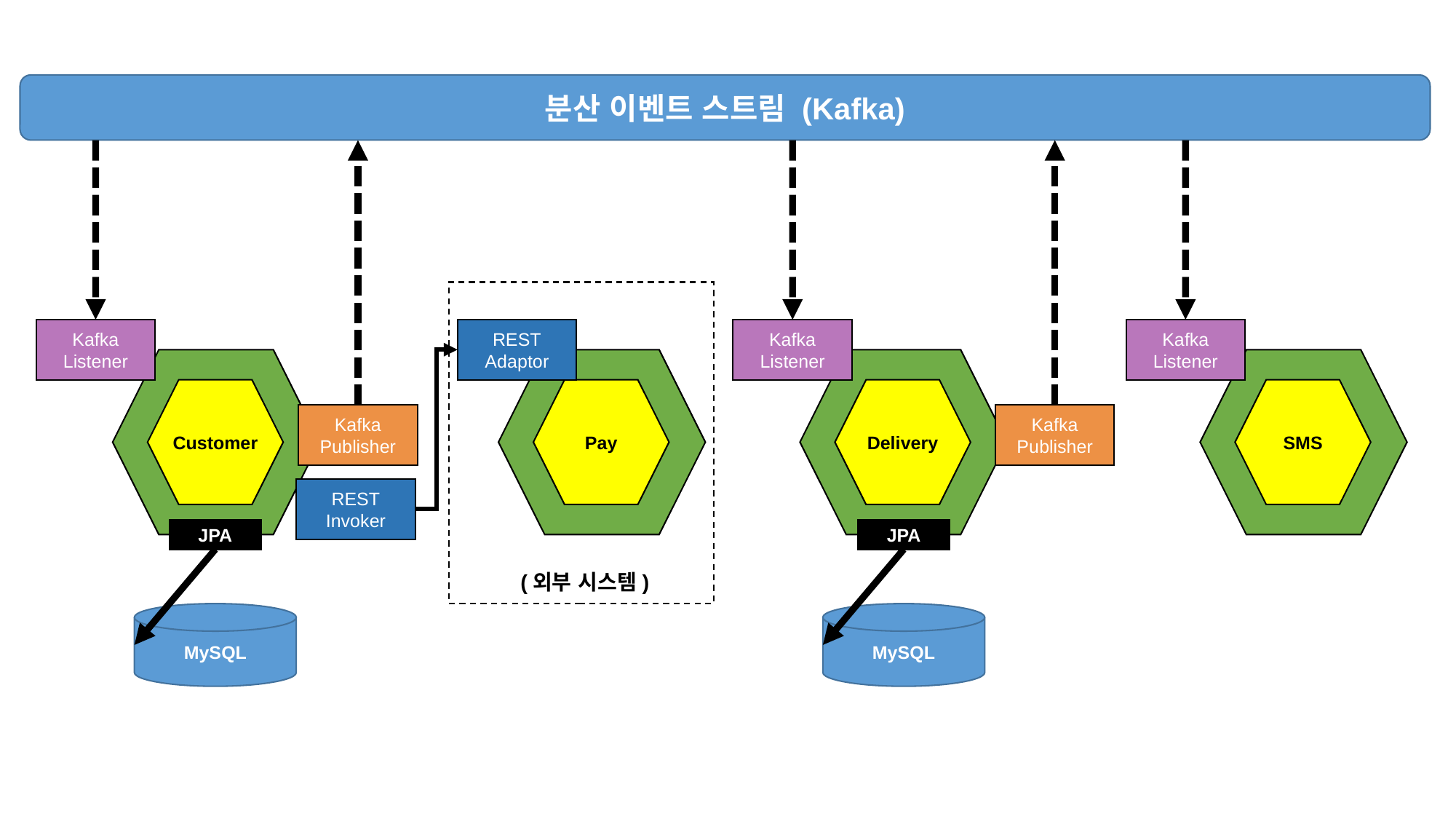

분산 이벤트 스트림 (Kafka)

Kafka Listener
REST
Adaptor
Kafka Listener
Kafka Listener

Customer
Pay
Delivery
SMS
Kafka Publisher
Kafka Publisher
REST
Invoker
JPA
JPA
(외부 시스템)
MySQL
MySQL